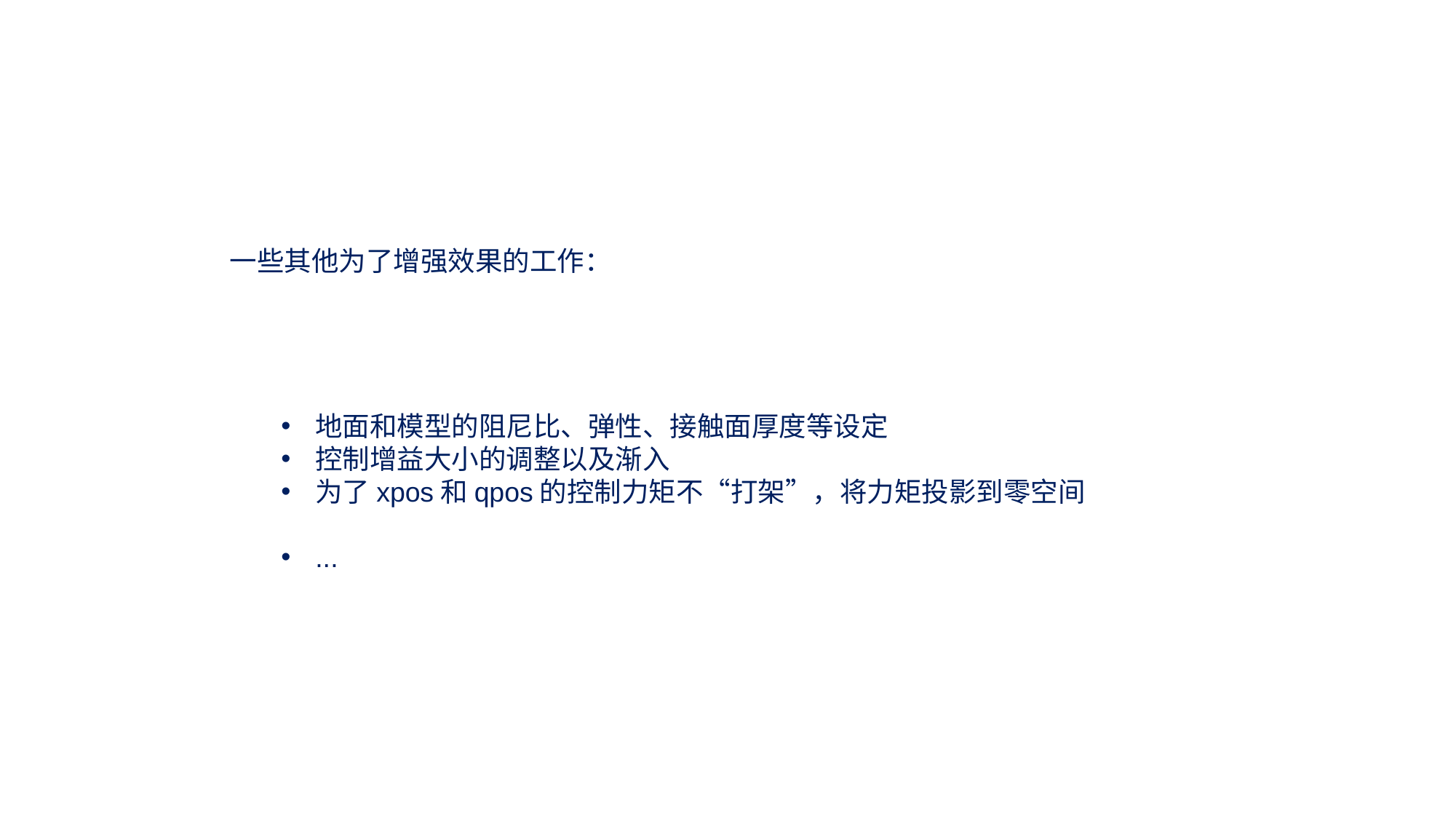

一些其他为了增强效果的工作：
地面和模型的阻尼比、弹性、接触面厚度等设定
控制增益大小的调整以及渐入
为了xpos和qpos的控制力矩不“打架”，将力矩投影到零空间

...